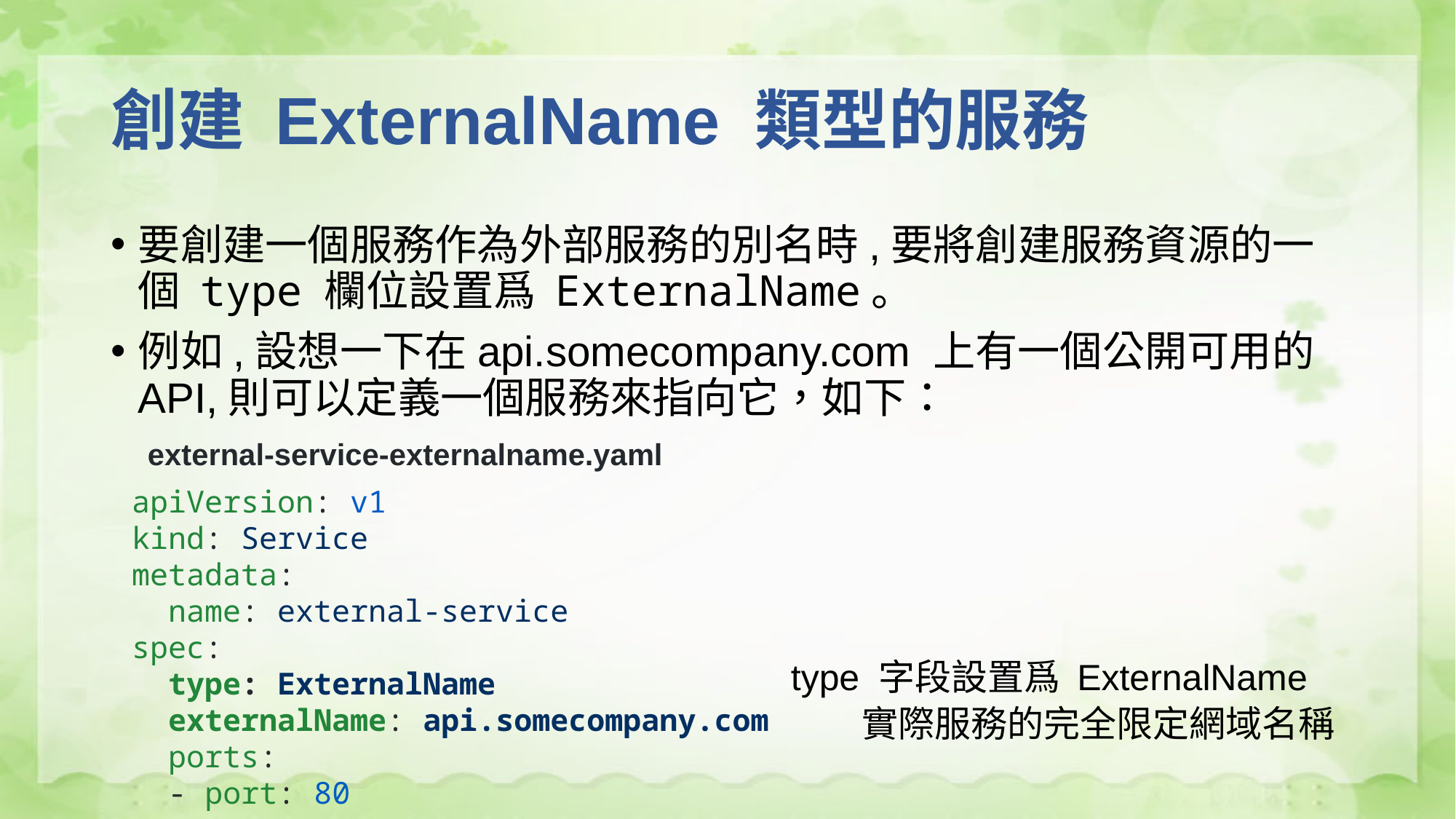

# 創建 ExternalName 類型的服務
要創建一個服務作為外部服務的別名時,要將創建服務資源的一個 type 欄位設置爲 ExternalName。
例如,設想一下在api.somecompany.com 上有一個公開可用的API,則可以定義一個服務來指向它，如下：

external-service-externalname.yaml
apiVersion: v1
kind: Service
metadata:
  name: external-service
spec:
  type: ExternalName
  externalName: api.somecompany.com
  ports:
  - port: 80
type 字段設置爲 ExternalName
實際服務的完全限定網域名稱